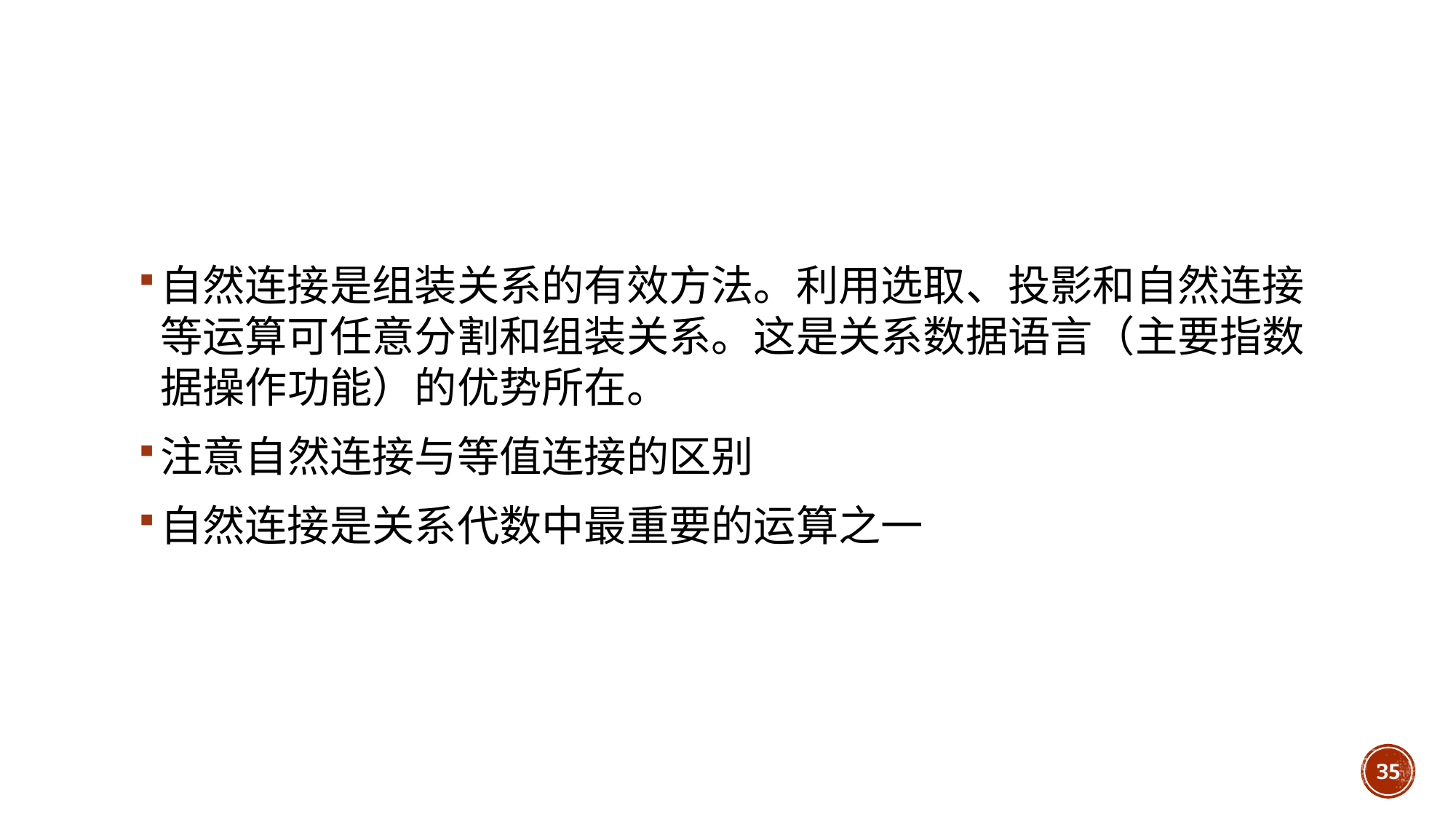

#
自然连接是组装关系的有效方法。利用选取、投影和自然连接等运算可任意分割和组装关系。这是关系数据语言（主要指数据操作功能）的优势所在。
注意自然连接与等值连接的区别
自然连接是关系代数中最重要的运算之一
35